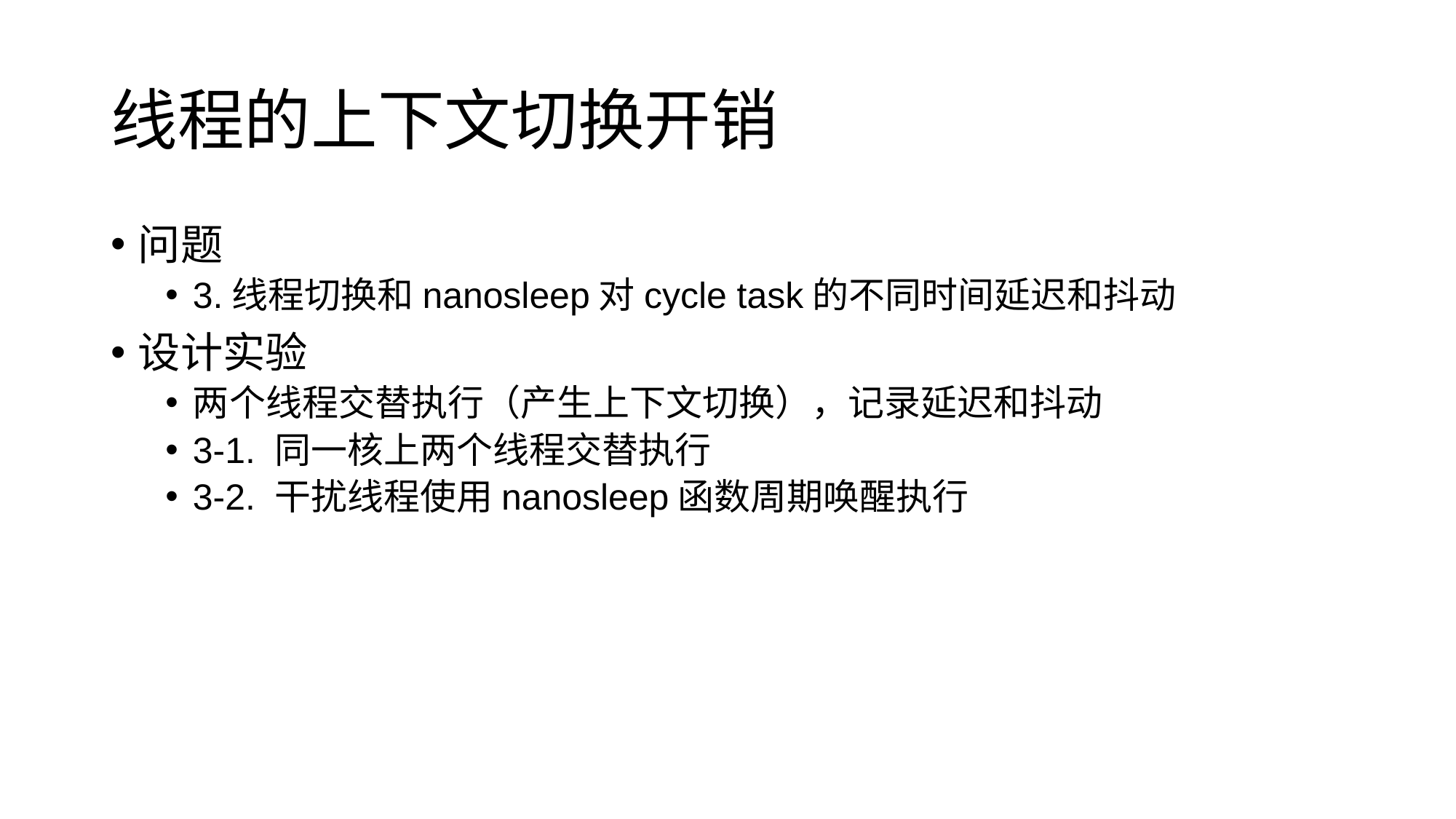

# 线程的上下文切换开销
问题
3.线程切换和nanosleep对cycle task的不同时间延迟和抖动
设计实验
两个线程交替执行（产生上下文切换），记录延迟和抖动
3-1. 同一核上两个线程交替执行
3-2. 干扰线程使用nanosleep函数周期唤醒执行